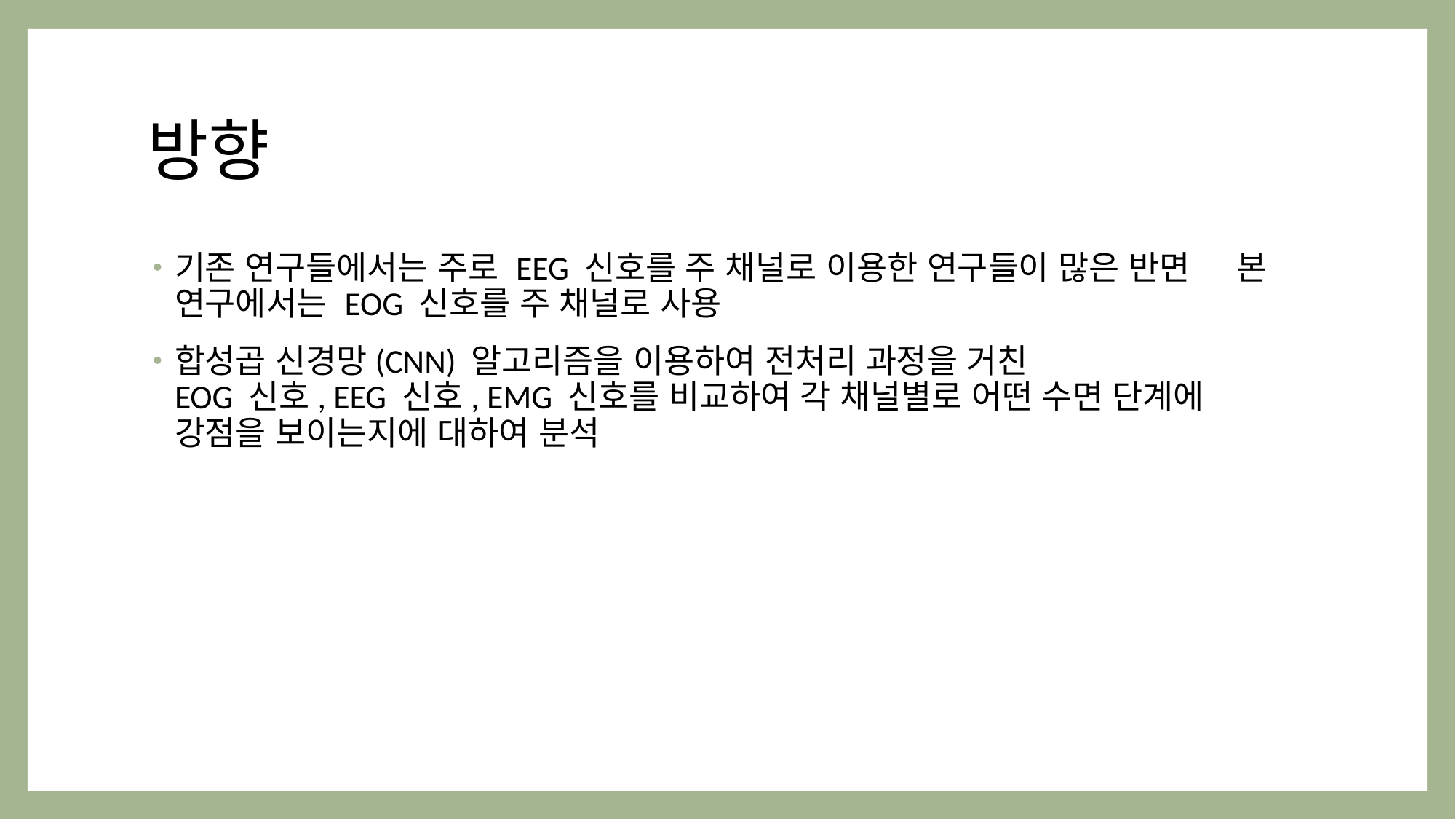

# 방향
기존 연구들에서는 주로 EEG 신호를 주 채널로 이용한 연구들이 많은 반면     본 연구에서는 EOG 신호를 주 채널로 사용
합성곱 신경망(CNN) 알고리즘을 이용하여 전처리 과정을 거친                          EOG 신호, EEG 신호, EMG 신호를 비교하여 각 채널별로 어떤 수면 단계에        강점을 보이는지에 대하여 분석